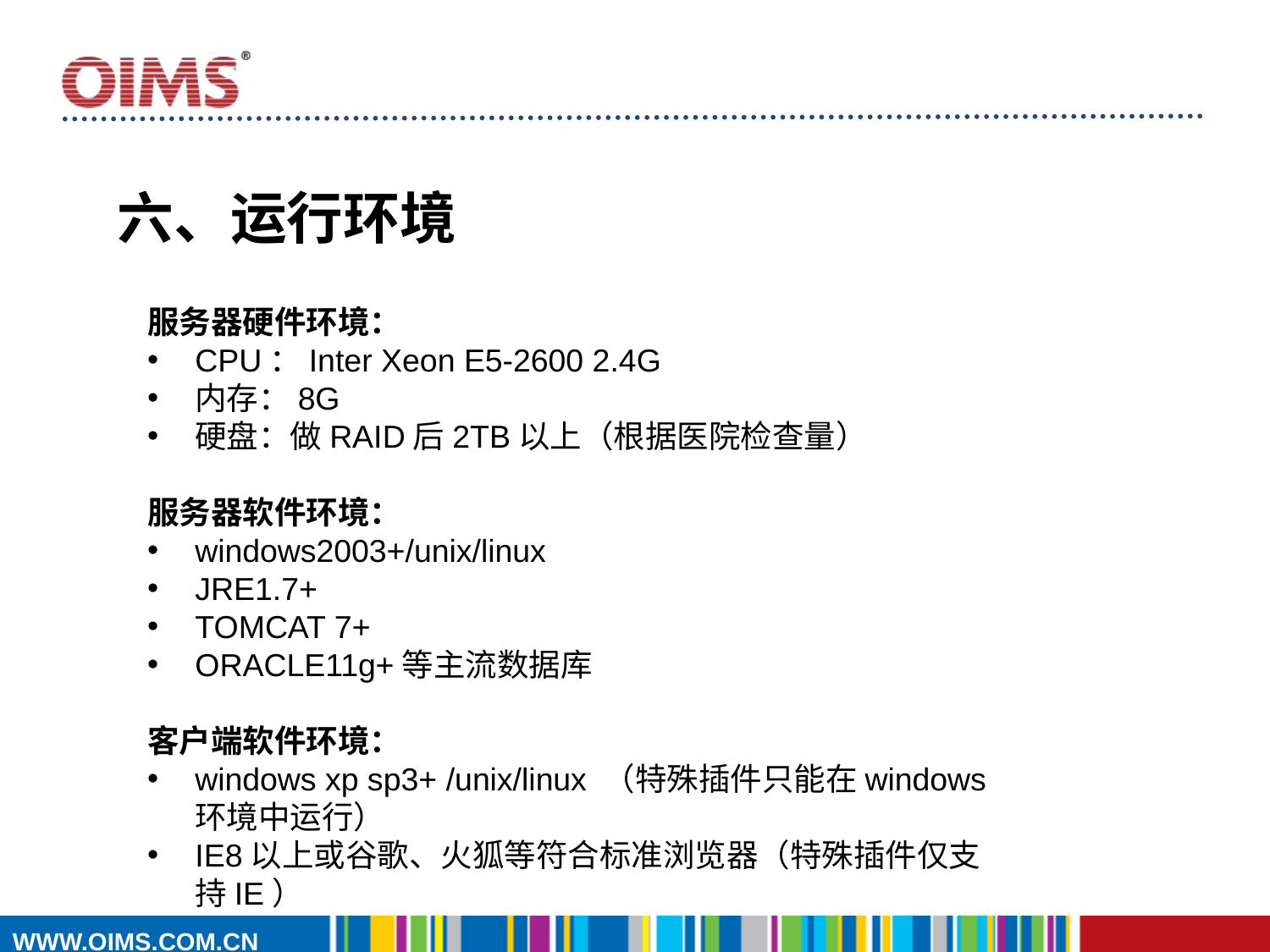

六、运行环境
服务器硬件环境：
CPU：Inter Xeon E5-2600 2.4G
内存：8G
硬盘：做RAID后2TB以上（根据医院检查量）

服务器软件环境：
windows2003+/unix/linux
JRE1.7+
TOMCAT 7+
ORACLE11g+等主流数据库

客户端软件环境：
windows xp sp3+ /unix/linux （特殊插件只能在windows环境中运行）
IE8以上或谷歌、火狐等符合标准浏览器（特殊插件仅支持IE）